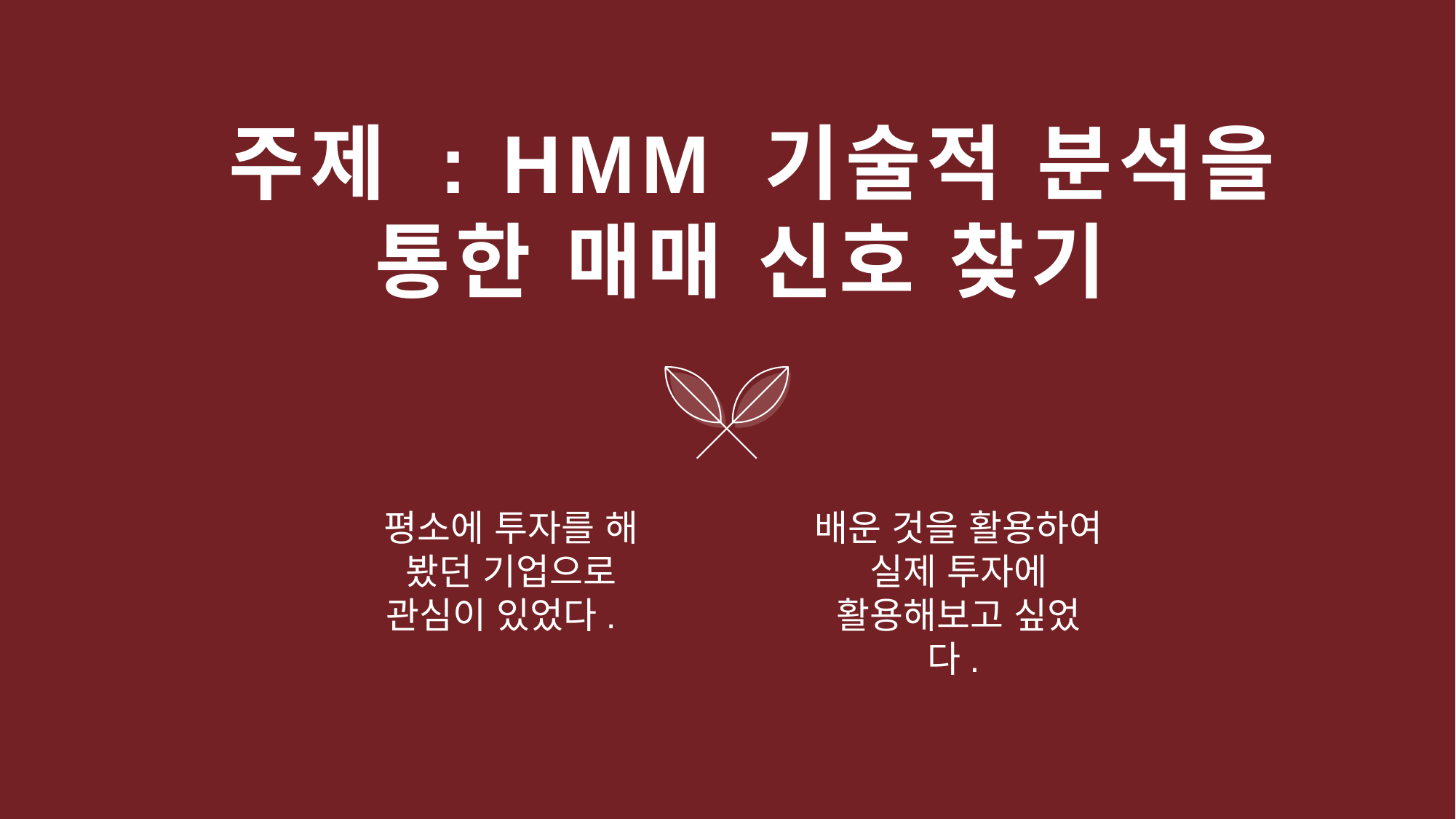

# 주제 : HMM 기술적 분석을 통한 매매 신호 찾기

평소에 투자를 해 봤던 기업으로 관심이 있었다.
배운 것을 활용하여 실제 투자에 활용해보고 싶었다.